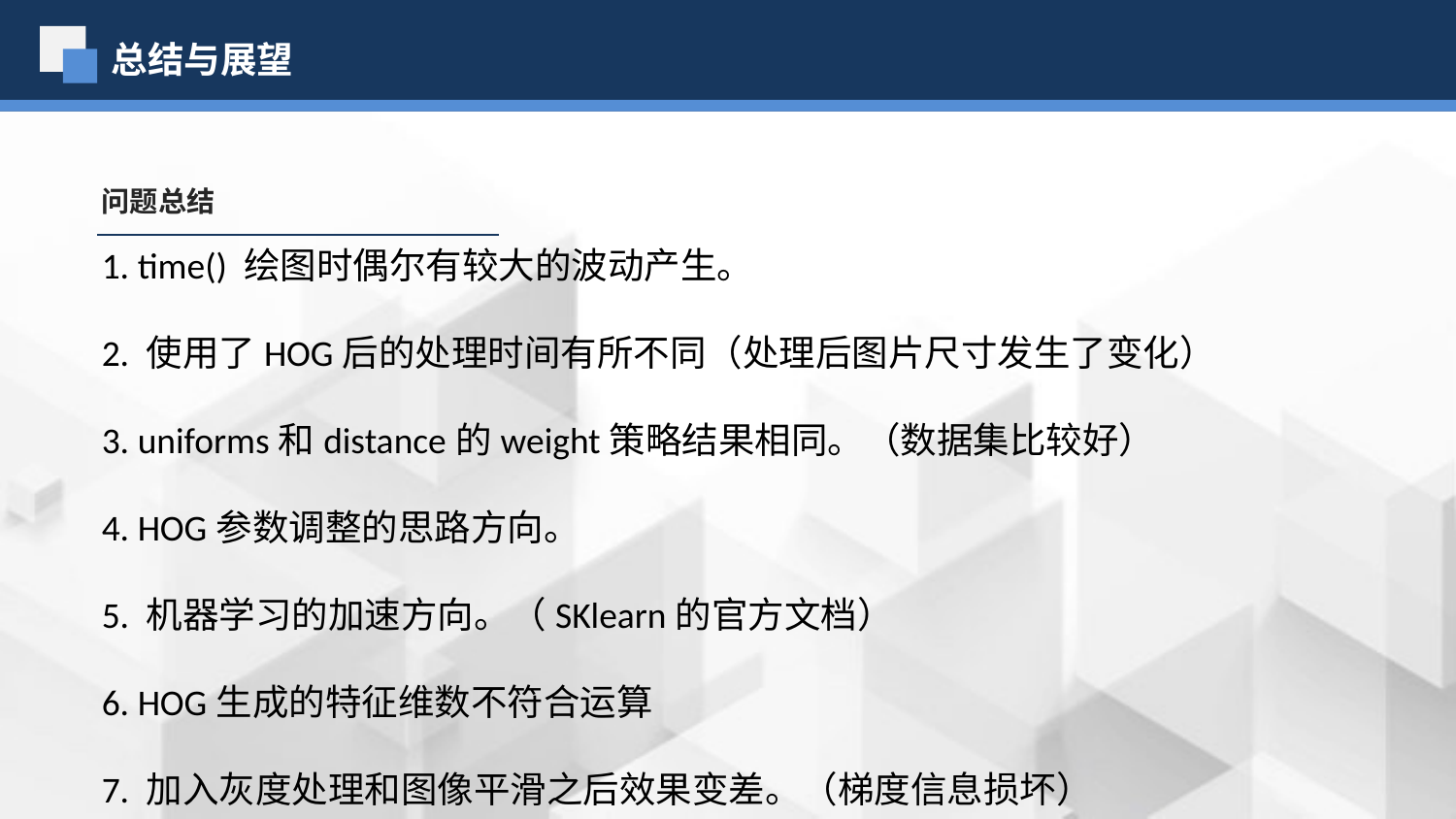

总结与展望

问题总结
1. time() 绘图时偶尔有较大的波动产生。

2. 使用了HOG后的处理时间有所不同（处理后图片尺寸发生了变化）

3. uniforms和distance的weight策略结果相同。（数据集比较好）

4. HOG参数调整的思路方向。

5. 机器学习的加速方向。（SKlearn的官方文档）

6. HOG生成的特征维数不符合运算

7. 加入灰度处理和图像平滑之后效果变差。（梯度信息损坏）